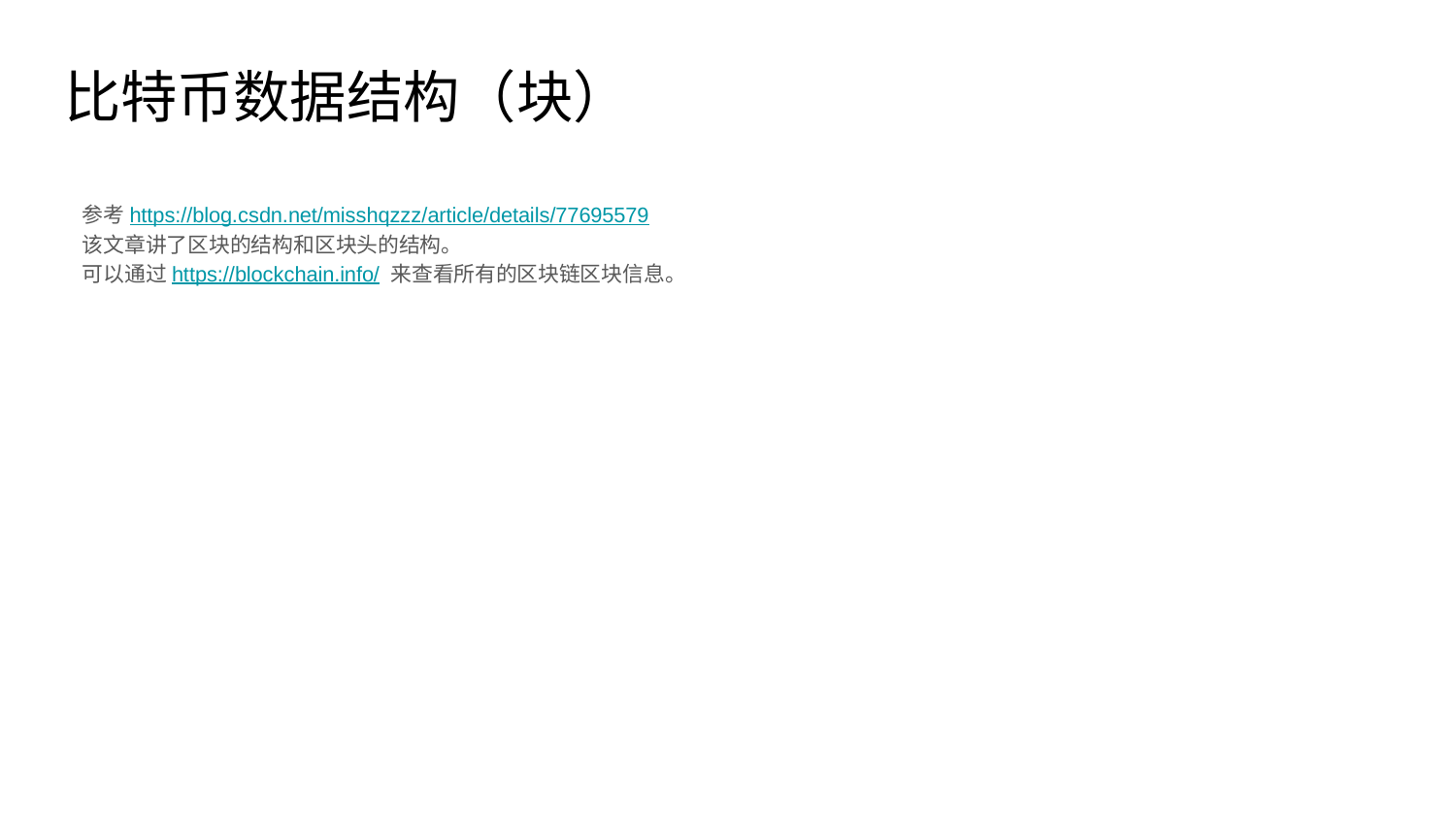

# 比特币数据结构（块）
参考https://blog.csdn.net/misshqzzz/article/details/77695579
该文章讲了区块的结构和区块头的结构。
可以通过https://blockchain.info/ 来查看所有的区块链区块信息。